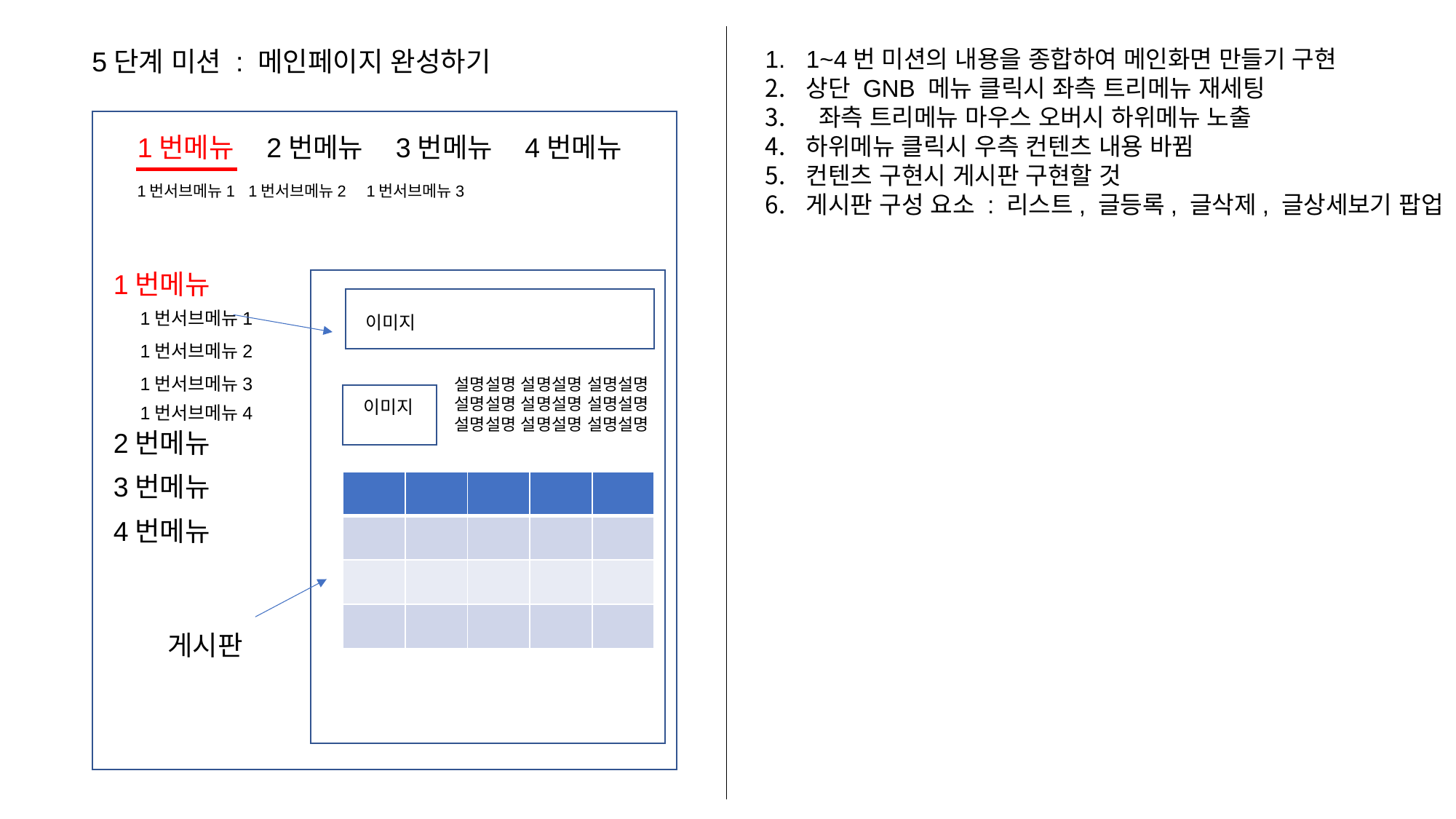

5단계 미션 : 메인페이지 완성하기
1~4번 미션의 내용을 종합하여 메인화면 만들기 구현
상단 GNB 메뉴 클릭시 좌측 트리메뉴 재세팅
 좌측 트리메뉴 마우스 오버시 하위메뉴 노출
하위메뉴 클릭시 우측 컨텐츠 내용 바뀜
컨텐츠 구현시 게시판 구현할 것
게시판 구성 요소 : 리스트, 글등록, 글삭제, 글상세보기 팝업

1번메뉴
2번메뉴
3번메뉴
4번메뉴
1번서브메뉴1
1번서브메뉴2
1번서브메뉴3
1번메뉴

1번서브메뉴1
이미지
1번서브메뉴2
1번서브메뉴3
설명설명 설명설명 설명설명
설명설명 설명설명 설명설명
설명설명 설명설명 설명설명

이미지
1번서브메뉴4
2번메뉴
3번메뉴
|  |  |  |  |  |
| --- | --- | --- | --- | --- |
|  |  |  |  |  |
|  |  |  |  |  |
|  |  |  |  |  |
4번메뉴
게시판